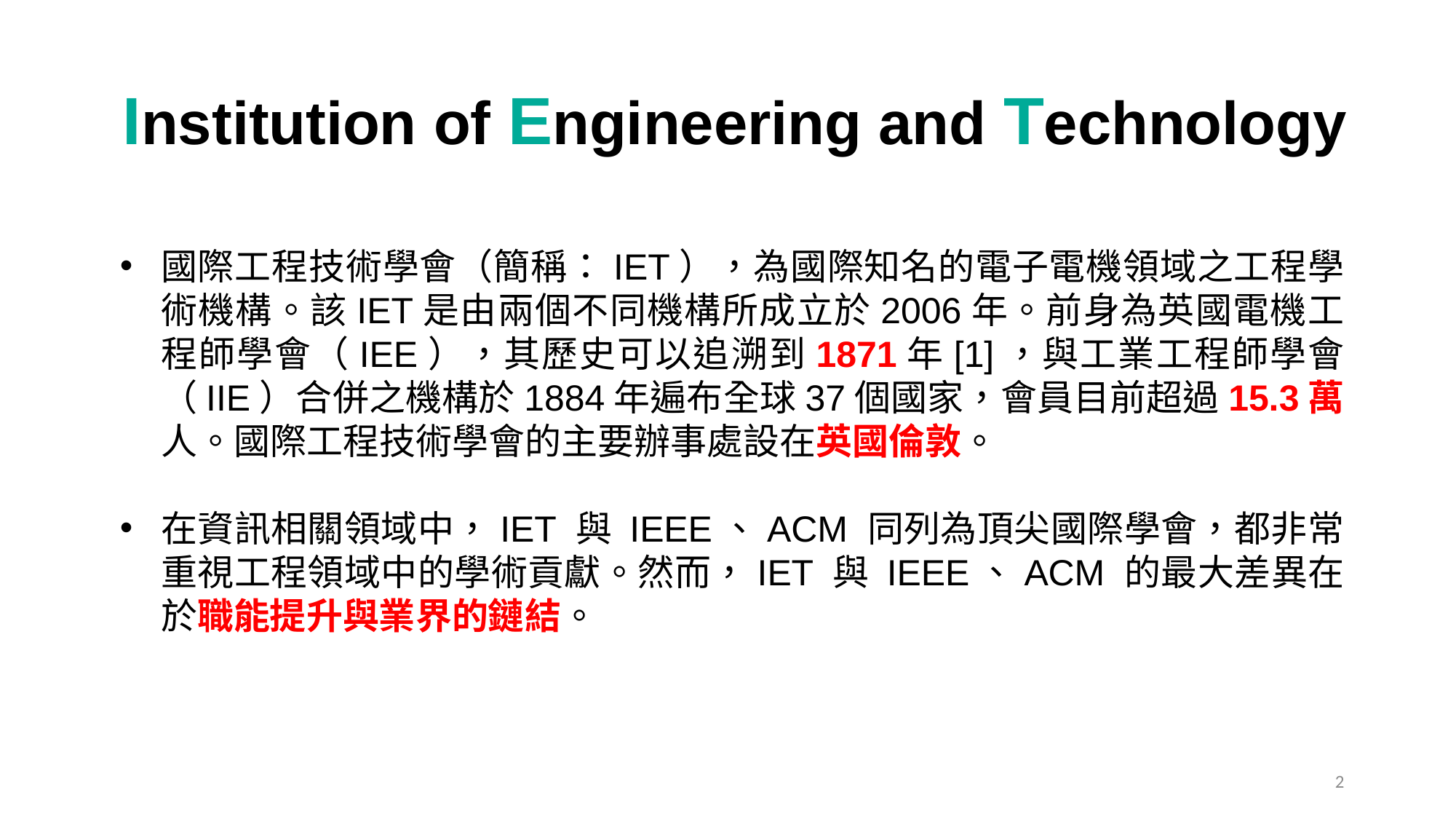

# Institution of Engineering and Technology
國際工程技術學會（簡稱：IET），為國際知名的電子電機領域之工程學術機構。該IET是由兩個不同機構所成立於2006年。前身為英國電機工程師學會（IEE），其歷史可以追溯到1871年[1]，與工業工程師學會（IIE）合併之機構於1884年遍布全球37個國家，會員目前超過15.3萬人。國際工程技術學會的主要辦事處設在英國倫敦。

在資訊相關領域中，IET 與 IEEE、ACM 同列為頂尖國際學會，都非常重視工程領域中的學術貢獻。然而，IET 與 IEEE、ACM 的最大差異在於職能提升與業界的鏈結。
2